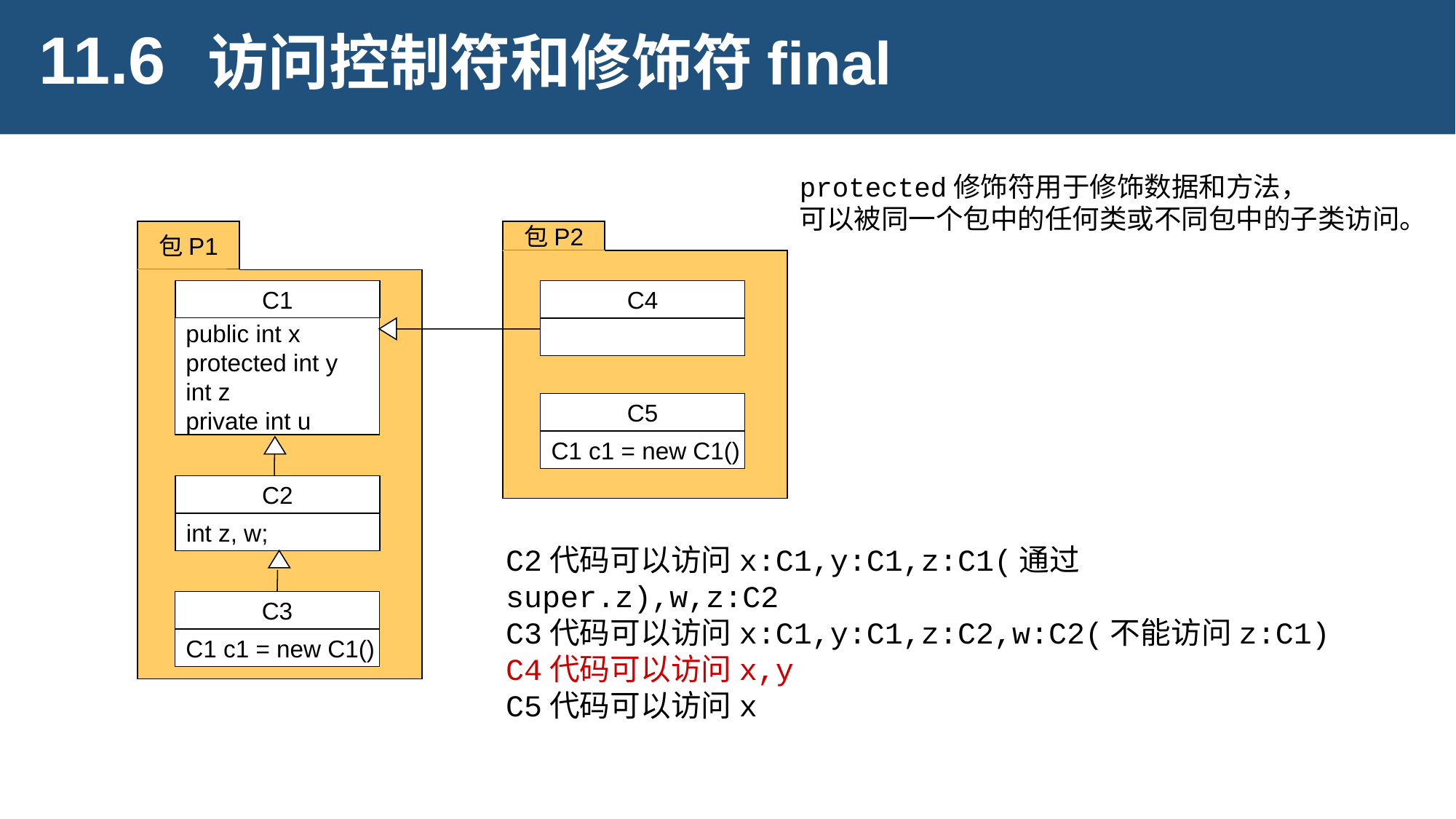

11.6
访问控制符和修饰符final
protected修饰符用于修饰数据和方法，
可以被同一个包中的任何类或不同包中的子类访问。
包P1

包P2

C1
C4

public int x
protected int y
int z
private int u

C5
C1 c1 = new C1()

C2
int z, w;
C2代码可以访问x:C1,y:C1,z:C1(通过super.z),w,z:C2
C3代码可以访问x:C1,y:C1,z:C2,w:C2(不能访问z:C1)
C4代码可以访问x,y
C5代码可以访问x

C3
C1 c1 = new C1()